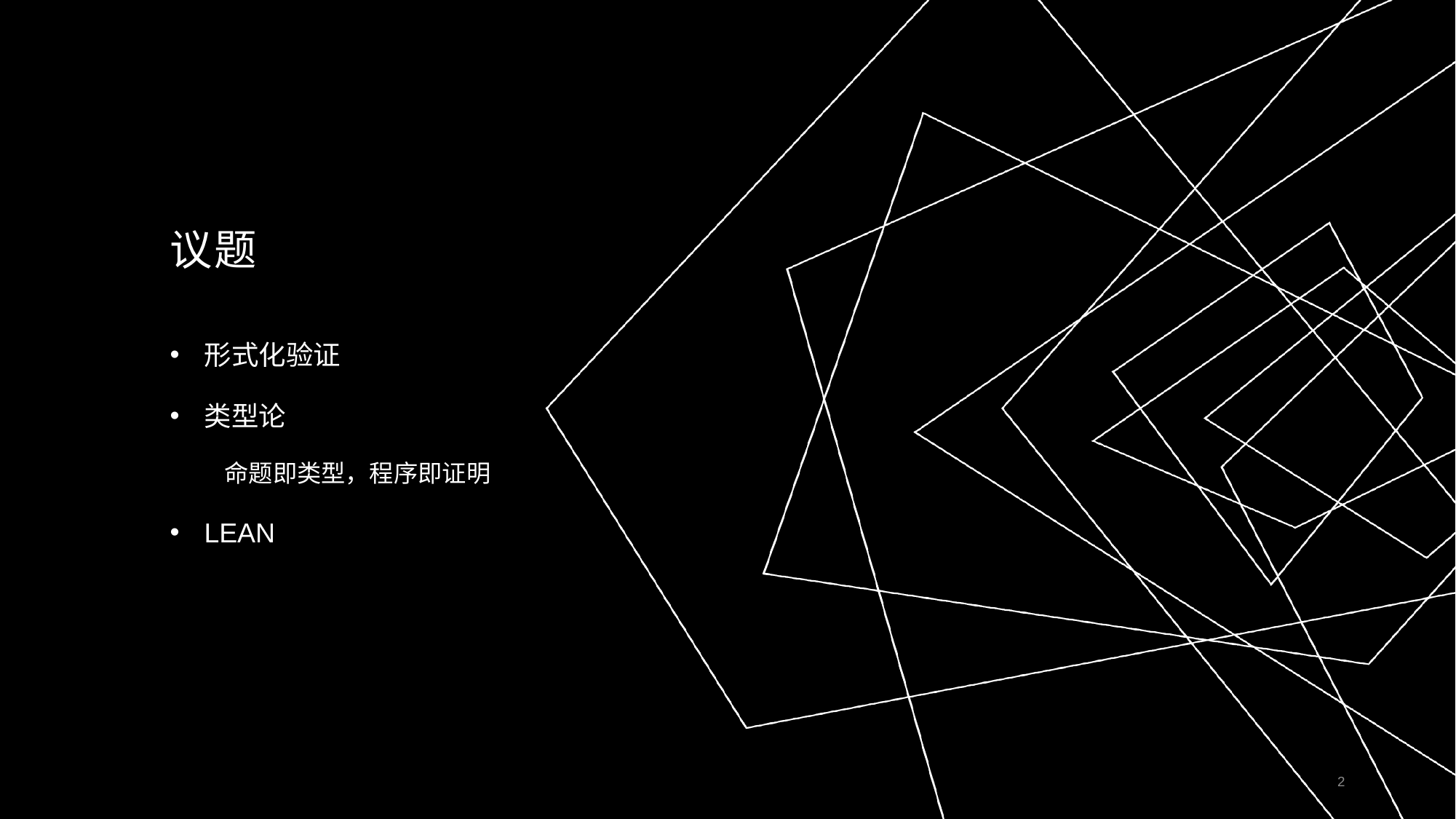

# 议题
形式化验证
类型论
命题即类型，程序即证明
LEAN
2